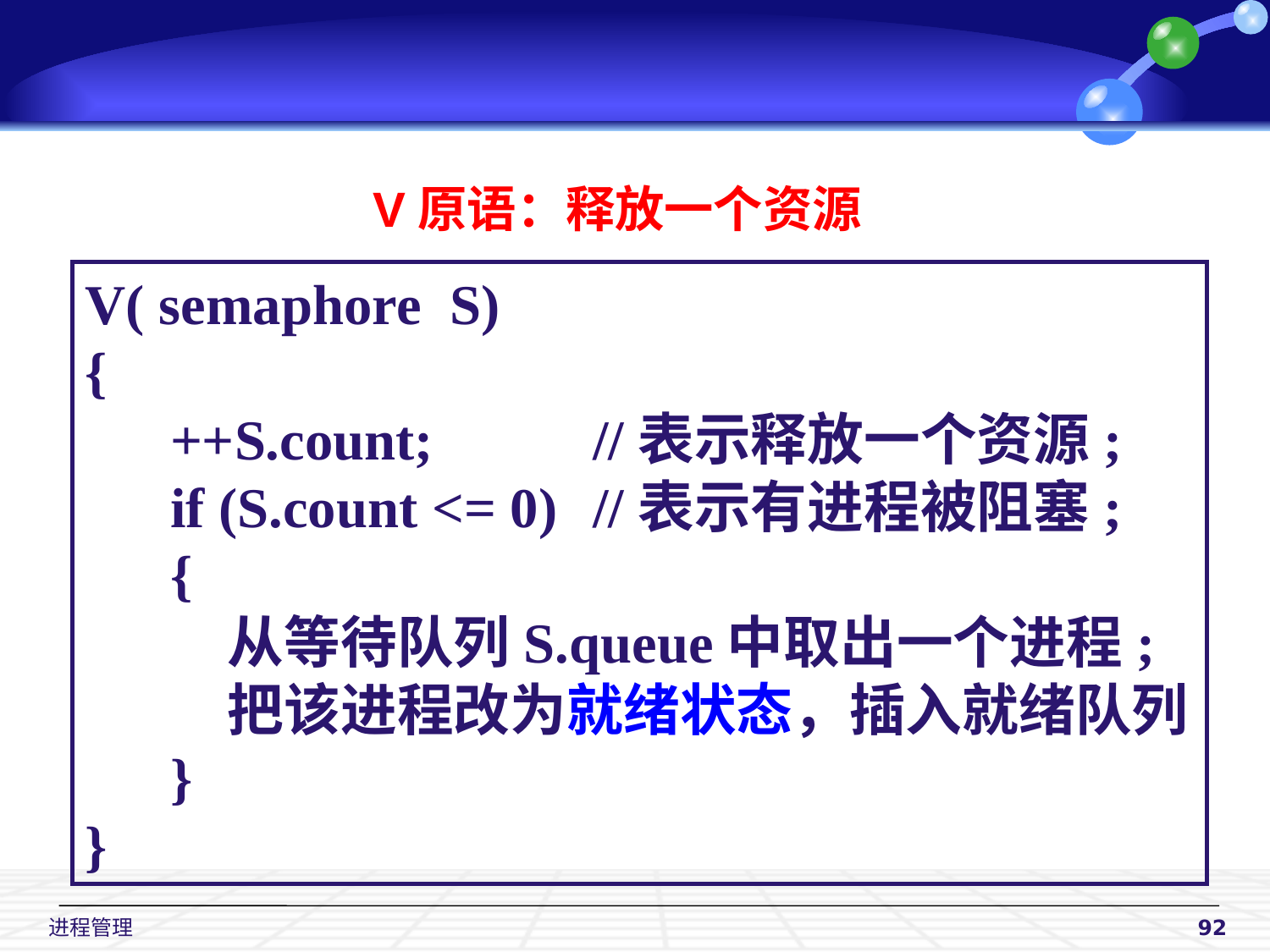

V原语：释放一个资源
V( semaphore  S)
{
      ++S.count;		//表示释放一个资源;
      if (S.count <= 0)	//表示有进程被阻塞;
      {
          从等待队列S.queue中取出一个进程;
          把该进程改为就绪状态，插入就绪队列
      }
}
   进程管理
92